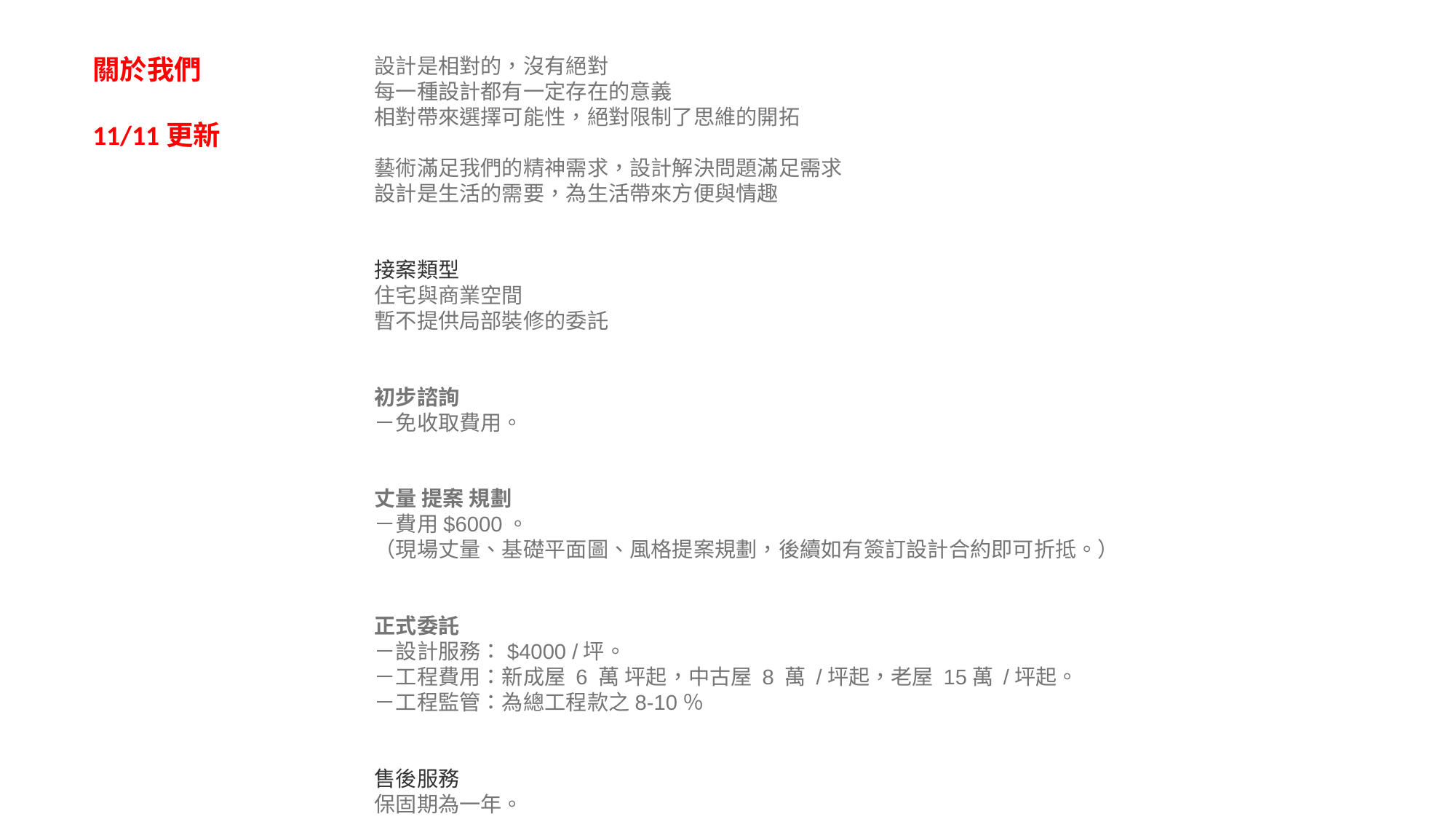

關於我們

11/11更新
設計是相對的，沒有絕對
每一種設計都有一定存在的意義
相對帶來選擇可能性，絕對限制了思維的開拓

藝術滿足我們的精神需求，設計解決問題滿足需求
設計是生活的需要，為生活帶來方便與情趣

接案類型
住宅與商業空間
暫不提供局部裝修的委託

初步諮詢
－免收取費用。

丈量 提案 規劃
－費用$6000。
（現場丈量、基礎平面圖、風格提案規劃，後續如有簽訂設計合約即可折抵。）

正式委託
－設計服務：$4000 /坪。
－工程費用：新成屋 6 萬 坪起，中古屋 8 萬 /坪起，老屋 15萬 /坪起。
－工程監管：為總工程款之8-10％

售後服務
保固期為一年。